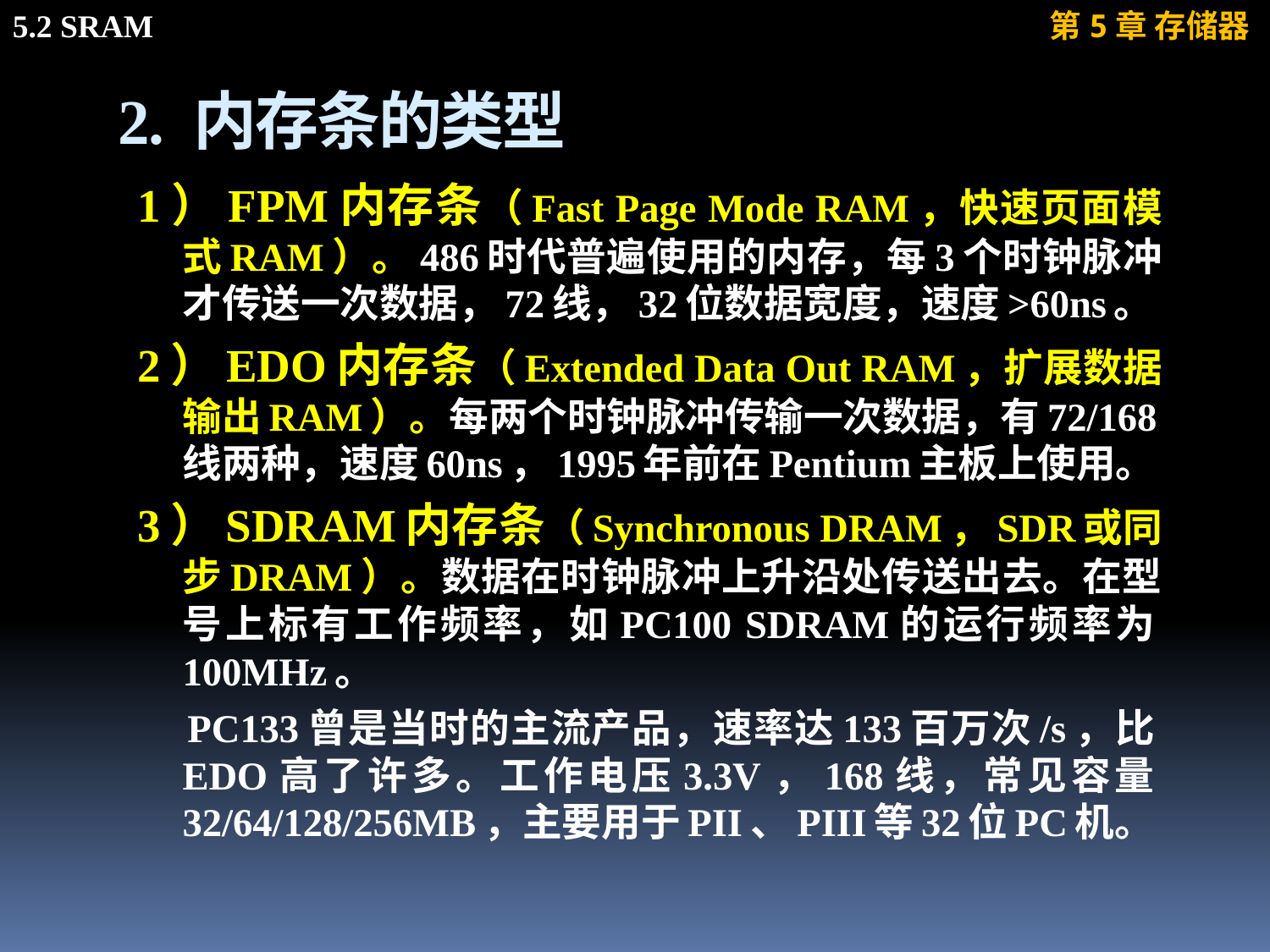

# 2. 内存条的类型
1）FPM内存条（Fast Page Mode RAM，快速页面模式RAM）。486时代普遍使用的内存，每3个时钟脉冲才传送一次数据，72线，32位数据宽度，速度>60ns。
2）EDO内存条（Extended Data Out RAM，扩展数据输出RAM）。每两个时钟脉冲传输一次数据，有72/168线两种，速度60ns，1995年前在Pentium主板上使用。
3）SDRAM内存条（Synchronous DRAM，SDR或同步DRAM）。数据在时钟脉冲上升沿处传送出去。在型号上标有工作频率，如PC100 SDRAM的运行频率为100MHz。
    	PC133曾是当时的主流产品，速率达133百万次/s，比EDO高了许多。工作电压3.3V，168线，常见容量32/64/128/256MB，主要用于PII、PIII等32位PC机。